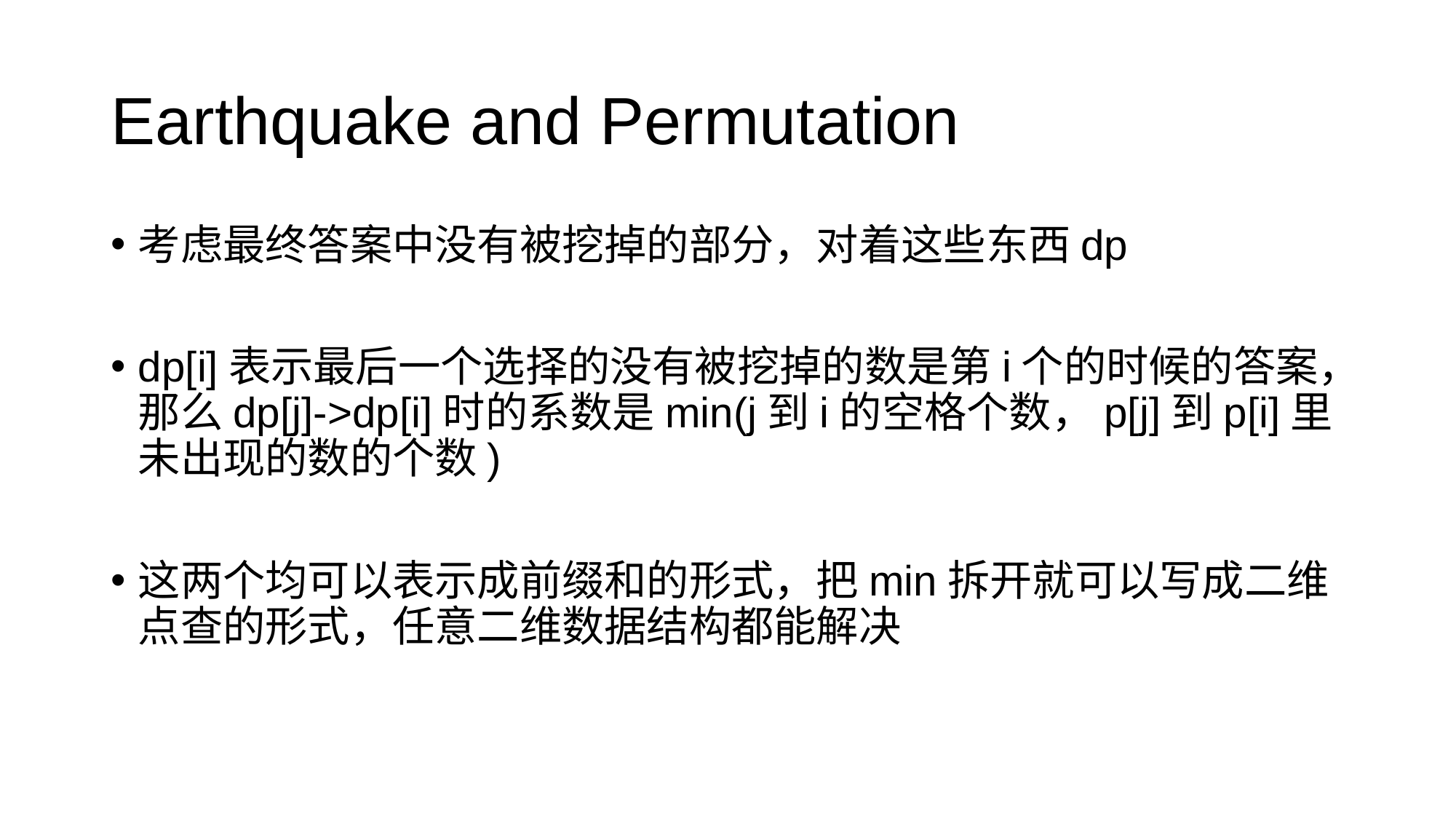

# Earthquake and Permutation
考虑最终答案中没有被挖掉的部分，对着这些东西dp

dp[i]表示最后一个选择的没有被挖掉的数是第i个的时候的答案，那么dp[j]->dp[i]时的系数是min(j到i的空格个数，p[j]到p[i]里未出现的数的个数)

这两个均可以表示成前缀和的形式，把min拆开就可以写成二维点查的形式，任意二维数据结构都能解决